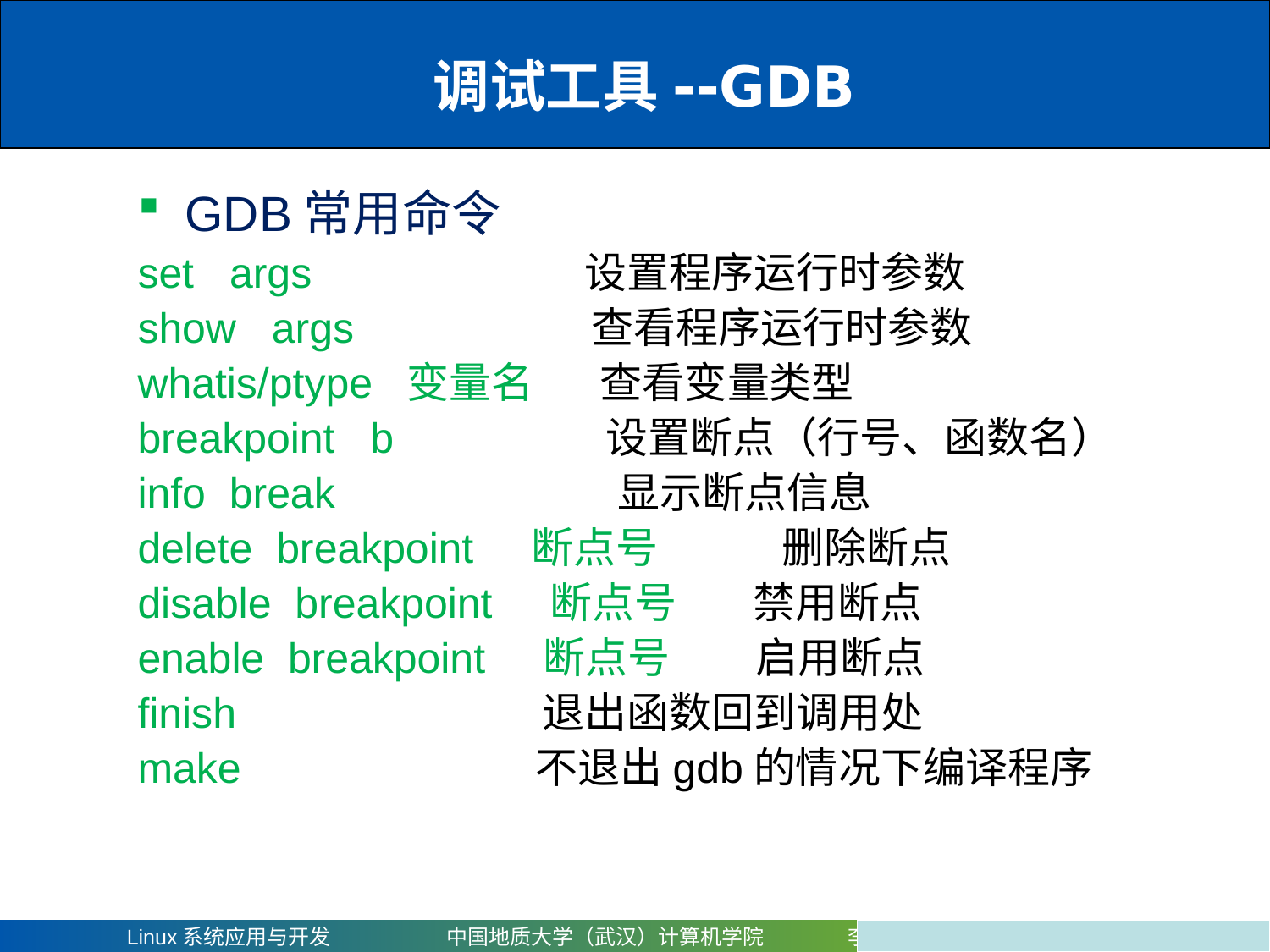

调试工具--GDB

GDB常用命令
set   args       　　          设置程序运行时参数
show   args        　　     查看程序运行时参数
whatis/ptype  变量名       查看变量类型
breakpoint   b                 设置断点（行号、函数名）
info  break                       显示断点信息
delete  breakpoint    断点号             删除断点
disable  breakpoint    断点号        禁用断点
enable  breakpoint    断点号         启用断点
finish                         退出函数回到调用处
make                        不退出gdb的情况下编译程序